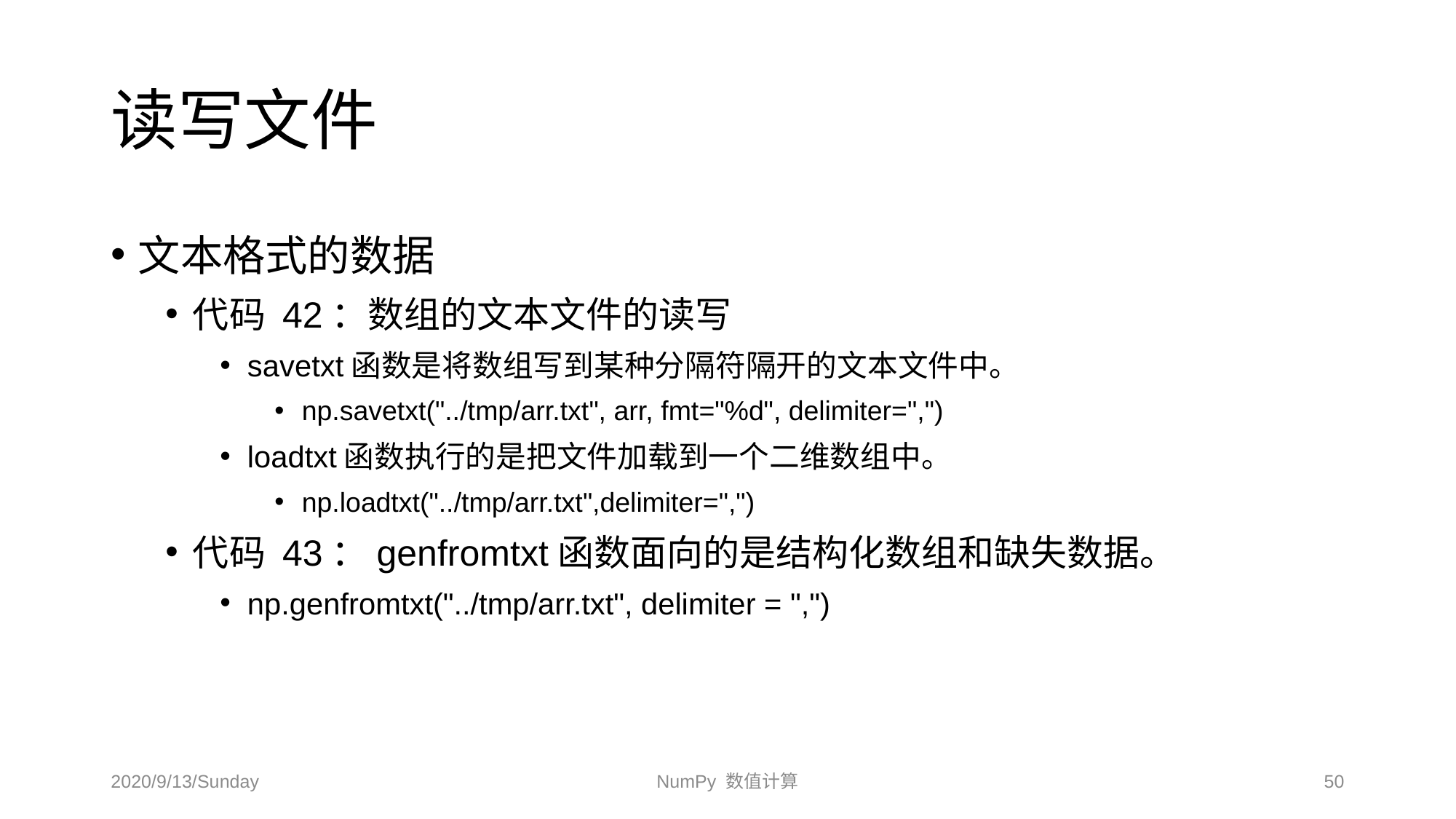

# 读写文件
文本格式的数据
代码 42：数组的文本文件的读写
savetxt函数是将数组写到某种分隔符隔开的文本文件中。
np.savetxt("../tmp/arr.txt", arr, fmt="%d", delimiter=",")
loadtxt函数执行的是把文件加载到一个二维数组中。
np.loadtxt("../tmp/arr.txt",delimiter=",")
代码 43：genfromtxt函数面向的是结构化数组和缺失数据。
np.genfromtxt("../tmp/arr.txt", delimiter = ",")

2020/9/13/Sunday
NumPy 数值计算
50